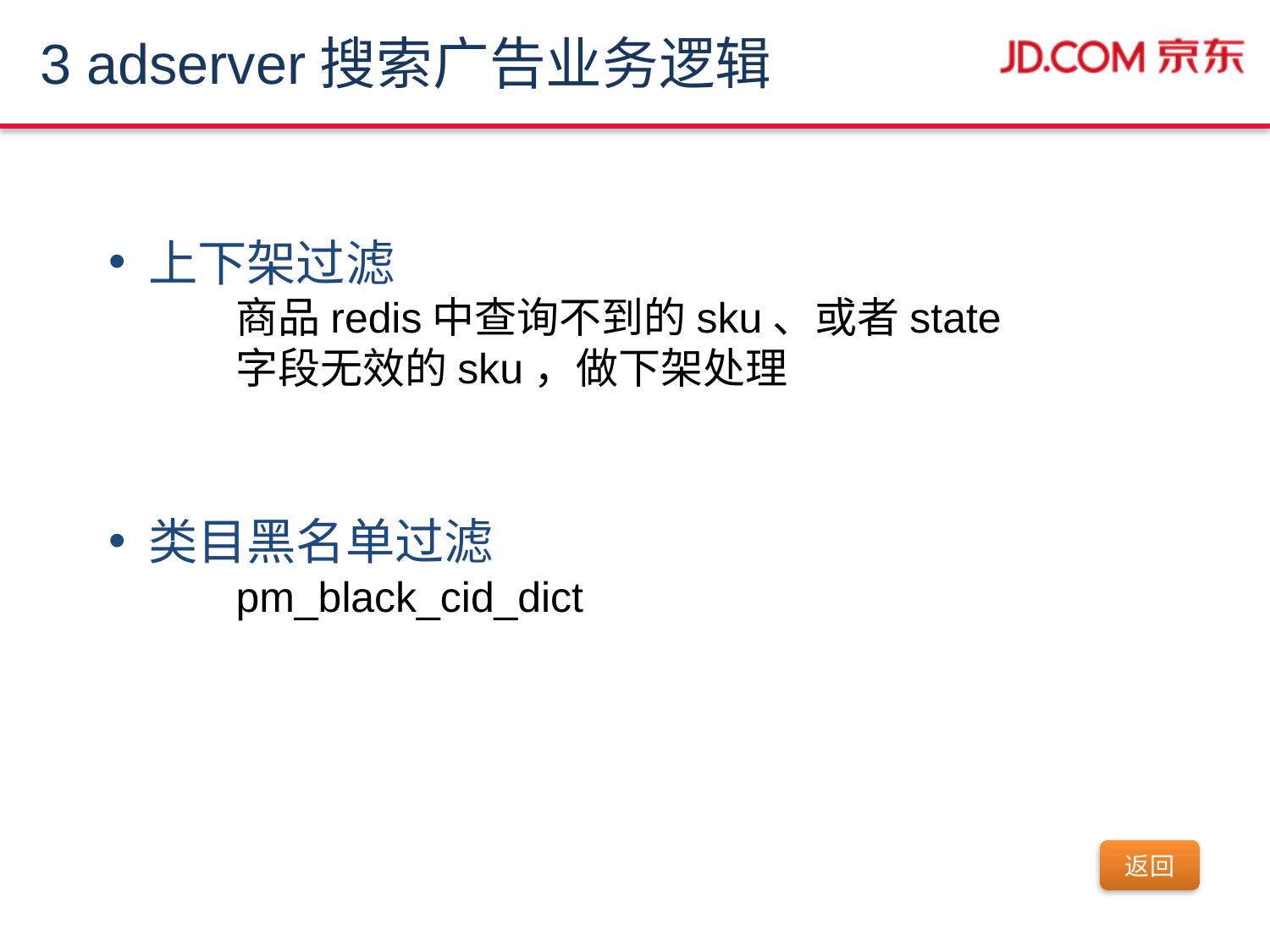

# 3 adserver搜索广告业务逻辑
上下架过滤
商品redis中查询不到的sku、或者state字段无效的sku，做下架处理

类目黑名单过滤
pm_black_cid_dict
返回